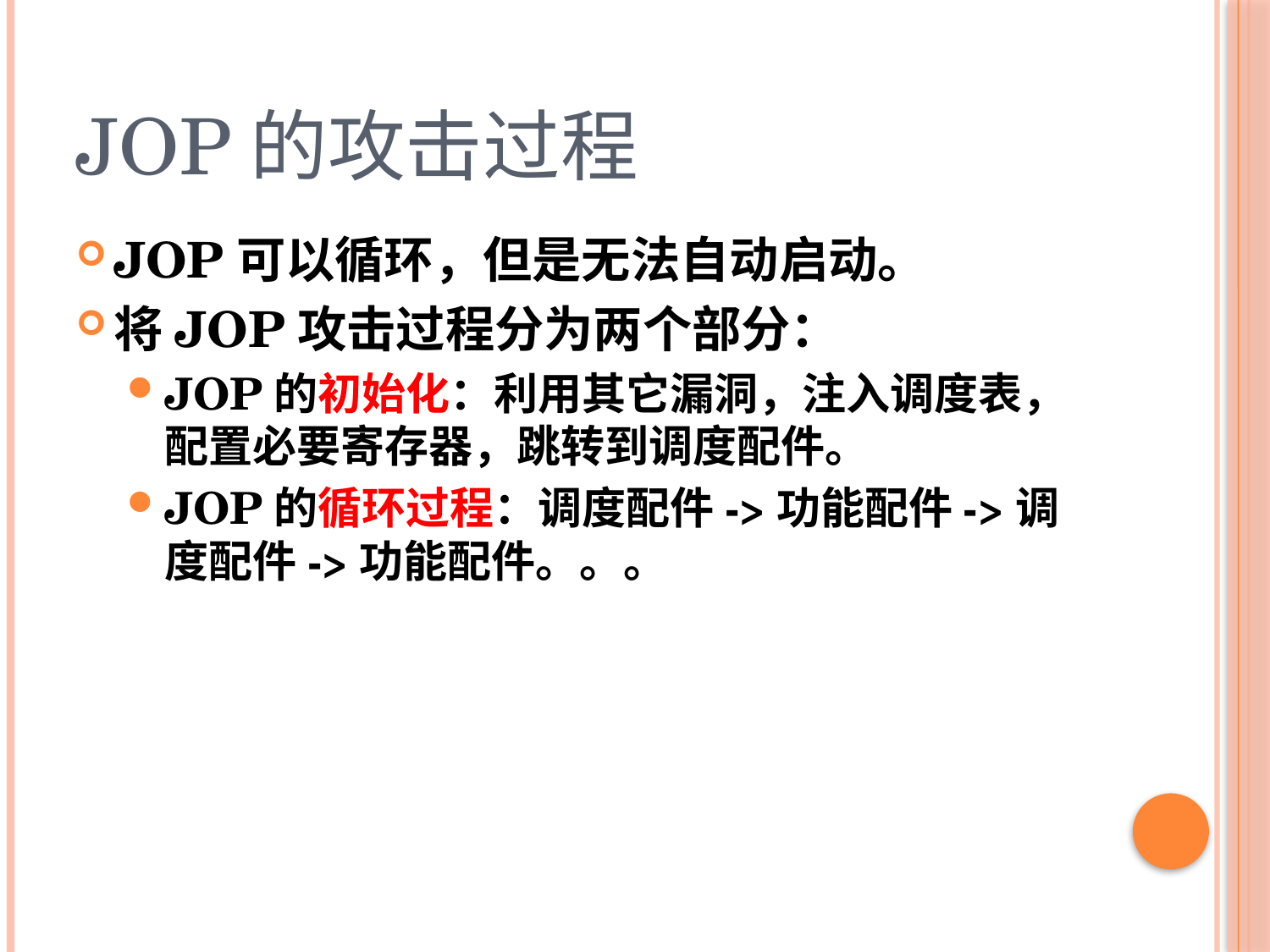

# JOP的攻击过程
JOP可以循环，但是无法自动启动。
将JOP攻击过程分为两个部分：
JOP的初始化：利用其它漏洞，注入调度表，配置必要寄存器，跳转到调度配件。
JOP的循环过程：调度配件->功能配件->调度配件->功能配件。。。